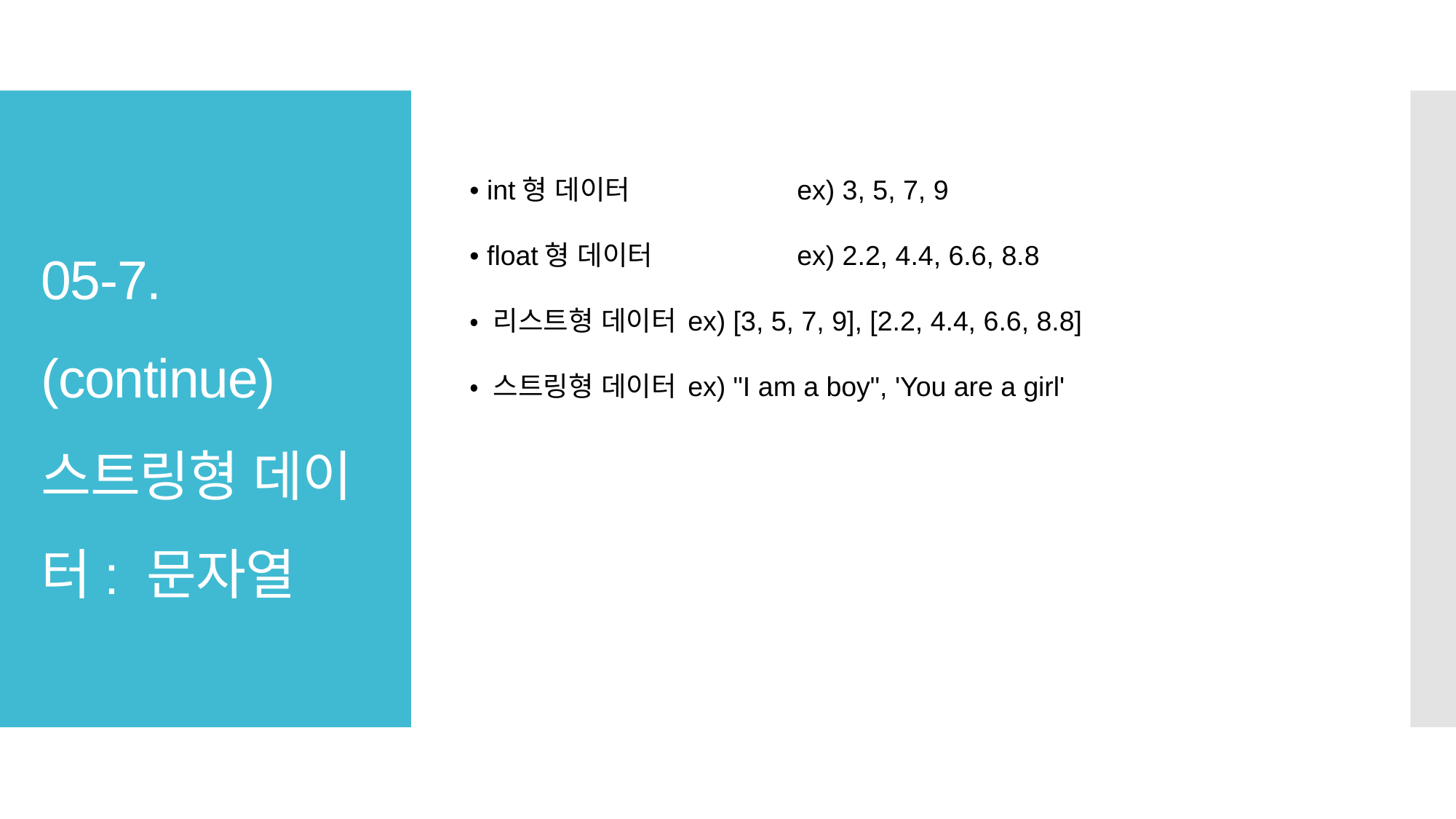

# 05-7. (continue) 스트링형 데이터: 문자열
• int형 데이터 		ex) 3, 5, 7, 9
• float형 데이터 		ex) 2.2, 4.4, 6.6, 8.8
• 리스트형 데이터 	ex) [3, 5, 7, 9], [2.2, 4.4, 6.6, 8.8]
• 스트링형 데이터 	ex) "I am a boy", 'You are a girl'